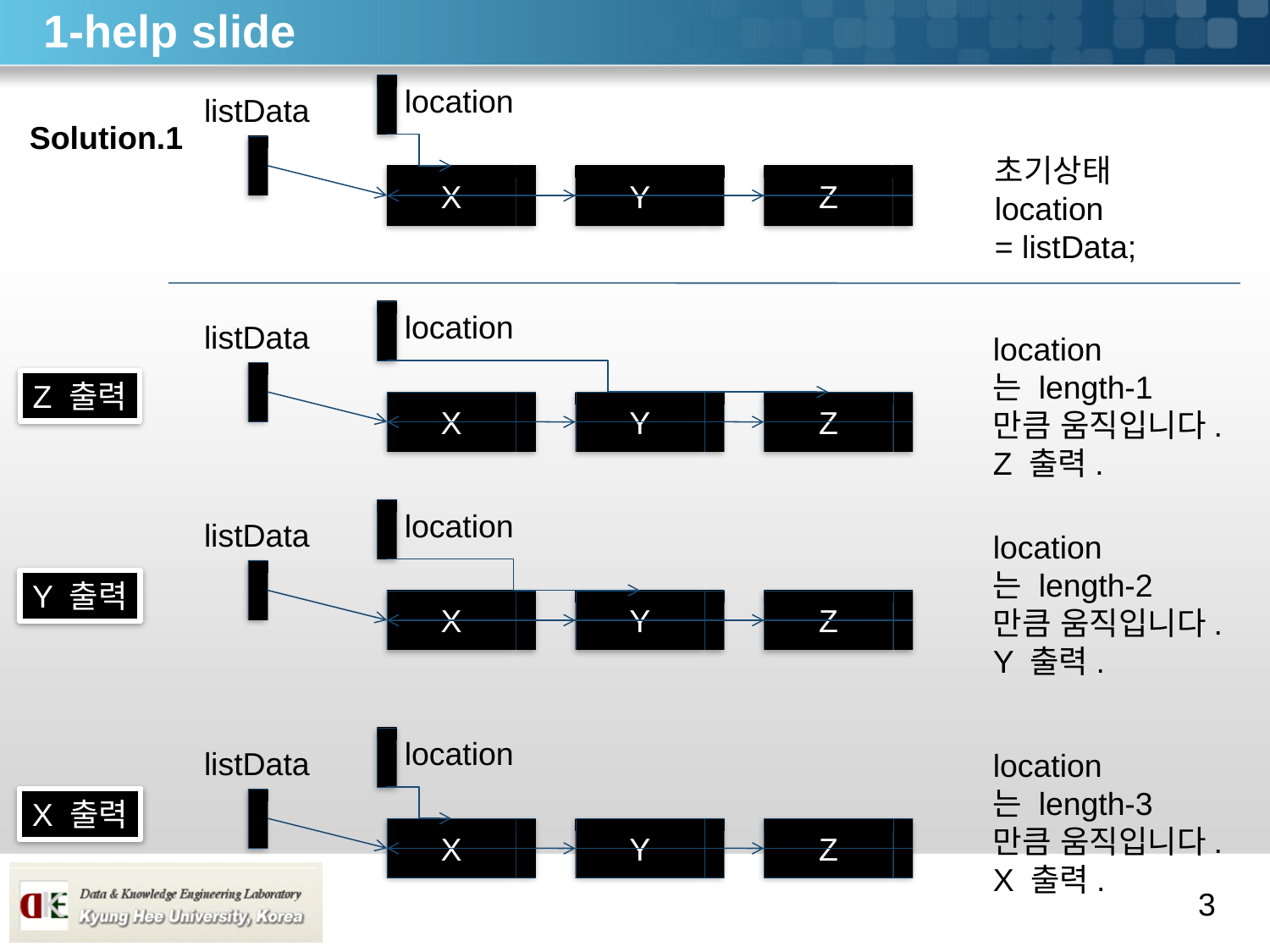

# 1-help slide
location

listData
Solution.1

초기상태
location
= listData;
X

Y

Z

location

listData
location
는 length-1
만큼 움직입니다.
Z 출력.

Z 출력
X

Y

Z

location

listData
location
는 length-2
만큼 움직입니다.
Y 출력.

Y 출력
X

Y

Z

location

listData
location
는 length-3
만큼 움직입니다.
X 출력.
X 출력

X

Y

Z